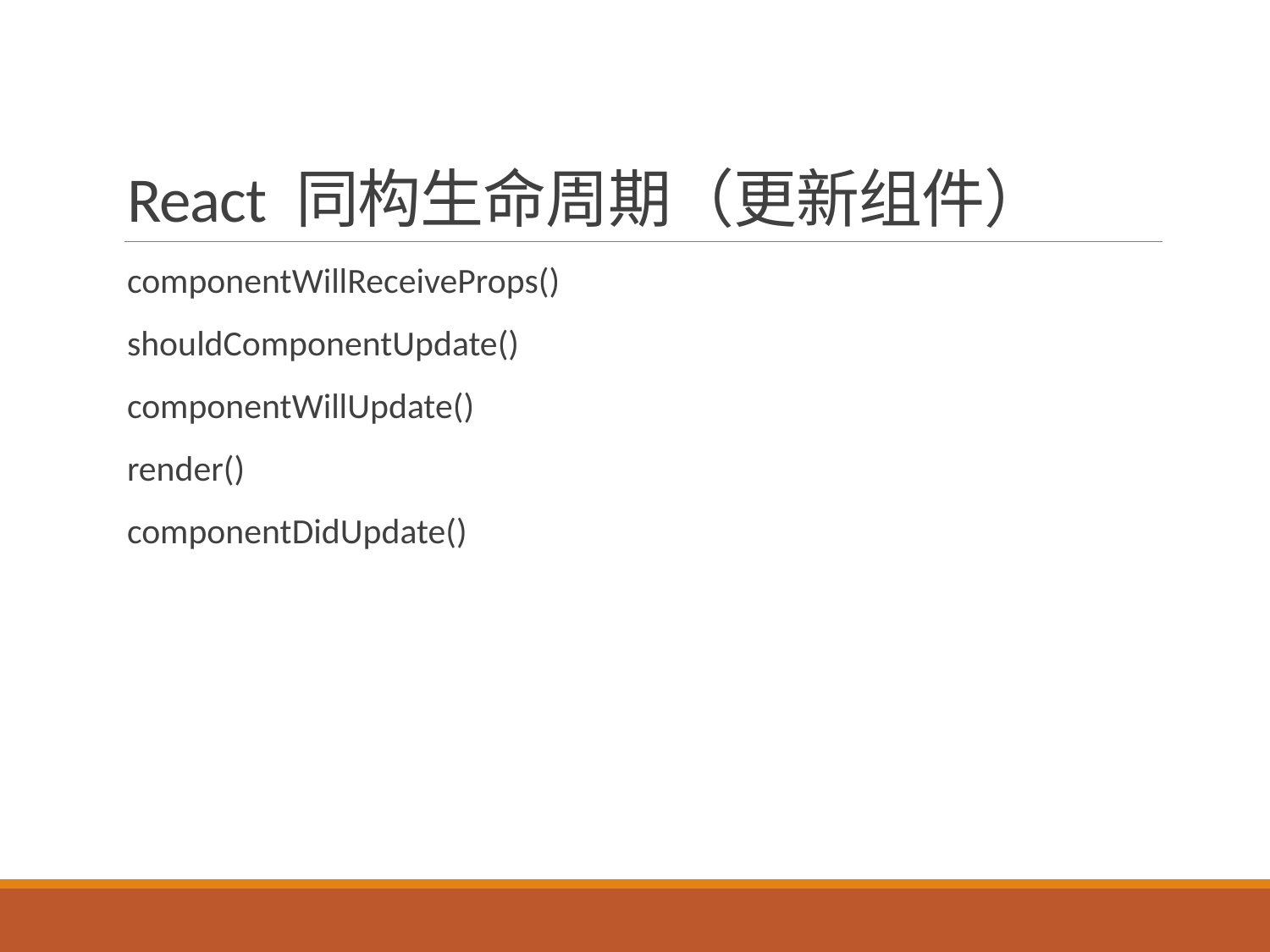

# React 同构生命周期（更新组件）
componentWillReceiveProps()
shouldComponentUpdate()
componentWillUpdate()
render()
componentDidUpdate()